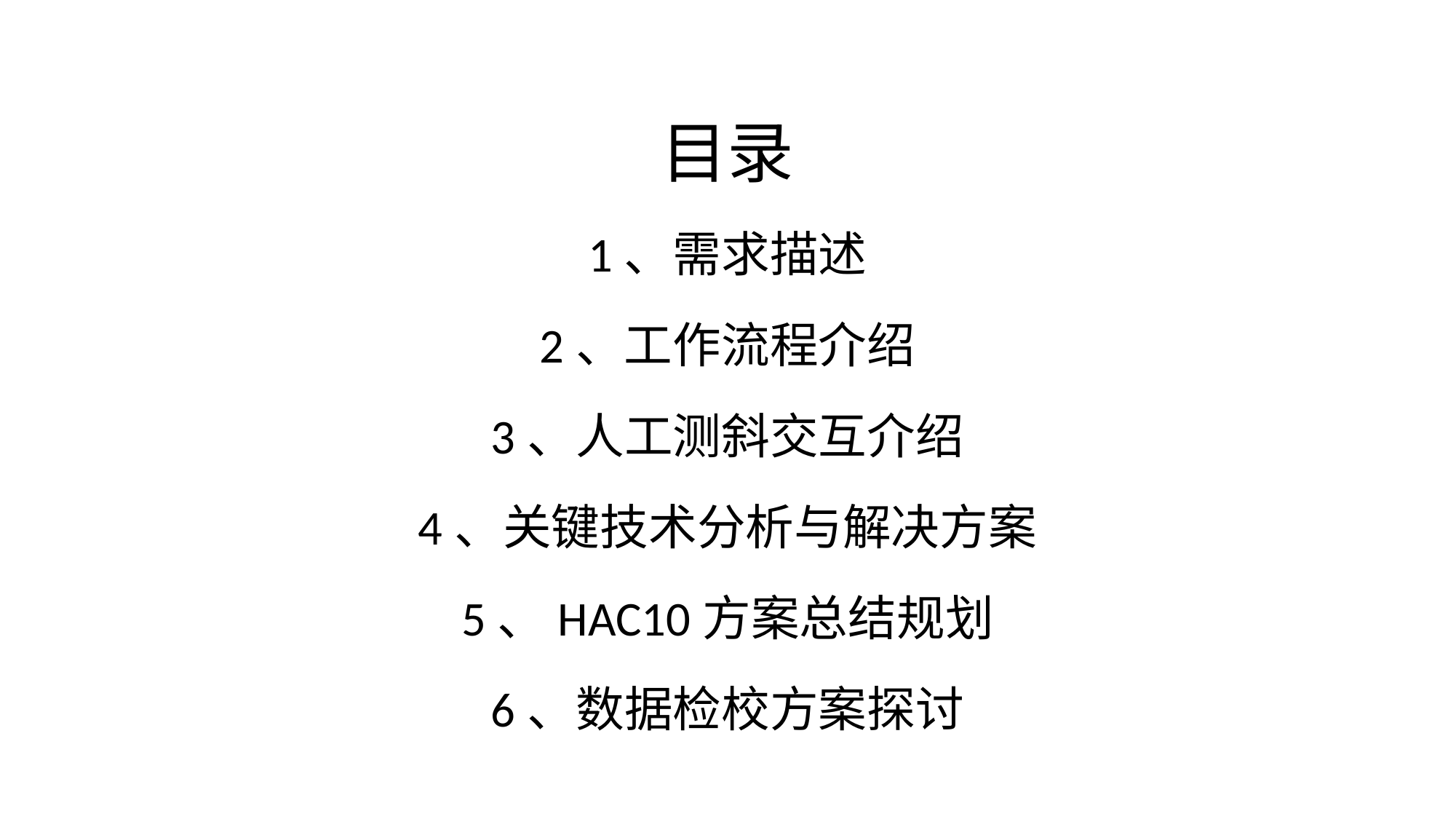

目录

1、需求描述

2、工作流程介绍

3、人工测斜交互介绍

4、关键技术分析与解决方案

5、HAC10方案总结规划

6、数据检校方案探讨